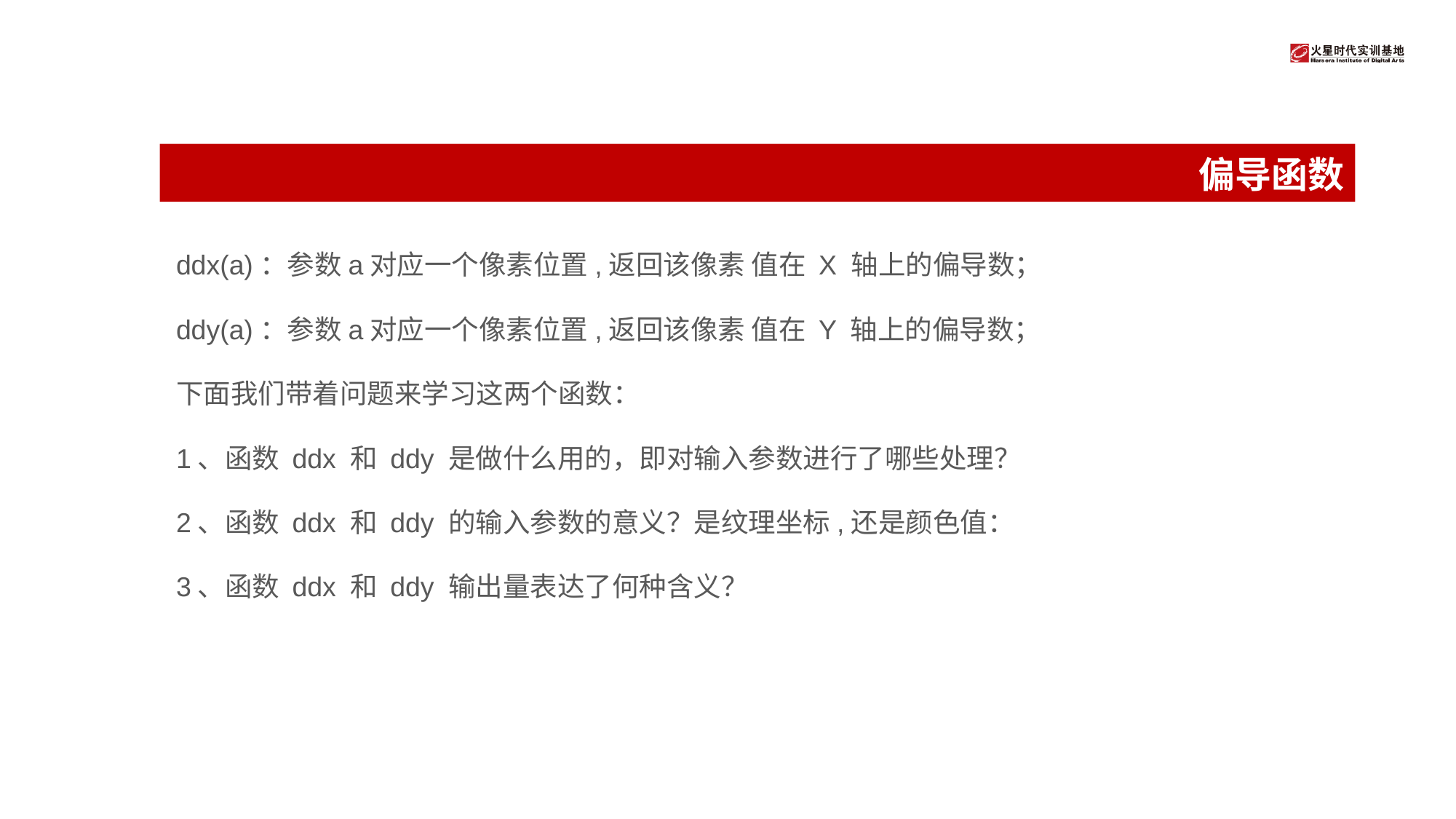

# 偏导函数
ddx(a)：参数a对应一个像素位置,返回该像素 值在 X 轴上的偏导数；
ddy(a)：参数a对应一个像素位置,返回该像素 值在 Y 轴上的偏导数；
下面我们带着问题来学习这两个函数：
1、函数 ddx 和 ddy 是做什么用的，即对输入参数进行了哪些处理？
2、函数 ddx 和 ddy 的输入参数的意义？是纹理坐标,还是颜色值：
3、函数 ddx 和 ddy 输出量表达了何种含义？